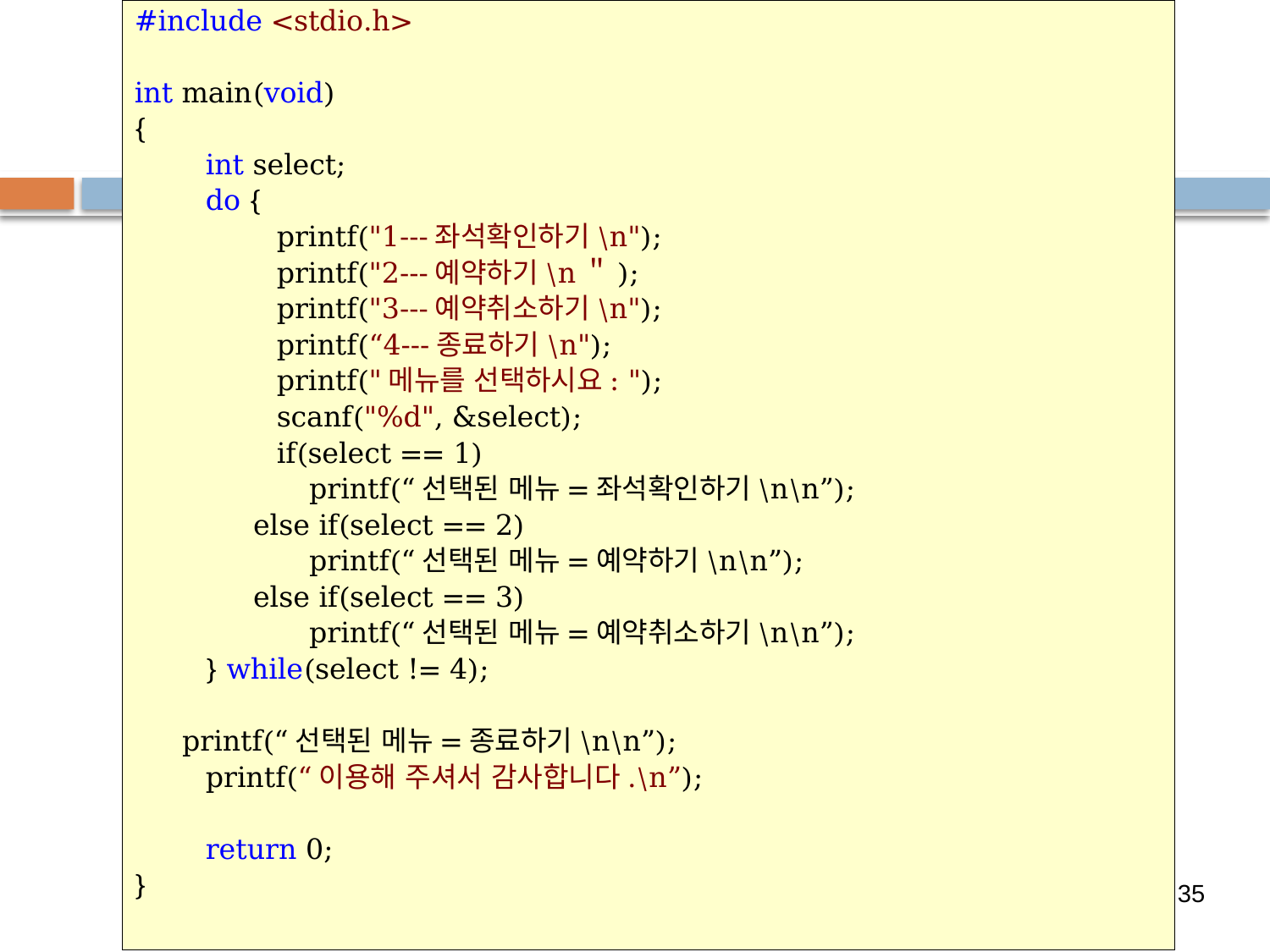

#include <stdio.h>

int main(void)
{
        int select;
        do {
                printf("1---좌석확인하기\n");
                printf("2---예약하기\n＂);
                printf("3---예약취소하기\n");
                printf(“4---종료하기\n");
                printf("메뉴를 선택하시요: ");
                scanf("%d", &select);
                if(select == 1)
 		printf(“선택된 메뉴=좌석확인하기\n\n”);
	        else if(select == 2)
 		printf(“선택된 메뉴=예약하기\n\n”);
	        else if(select == 3)
 		printf(“선택된 메뉴=예약취소하기\n\n”);
        } while(select != 4);

	printf(“선택된 메뉴=종료하기\n\n”);
        printf(“이용해 주셔서 감사합니다.\n”);

        return 0;
}

35